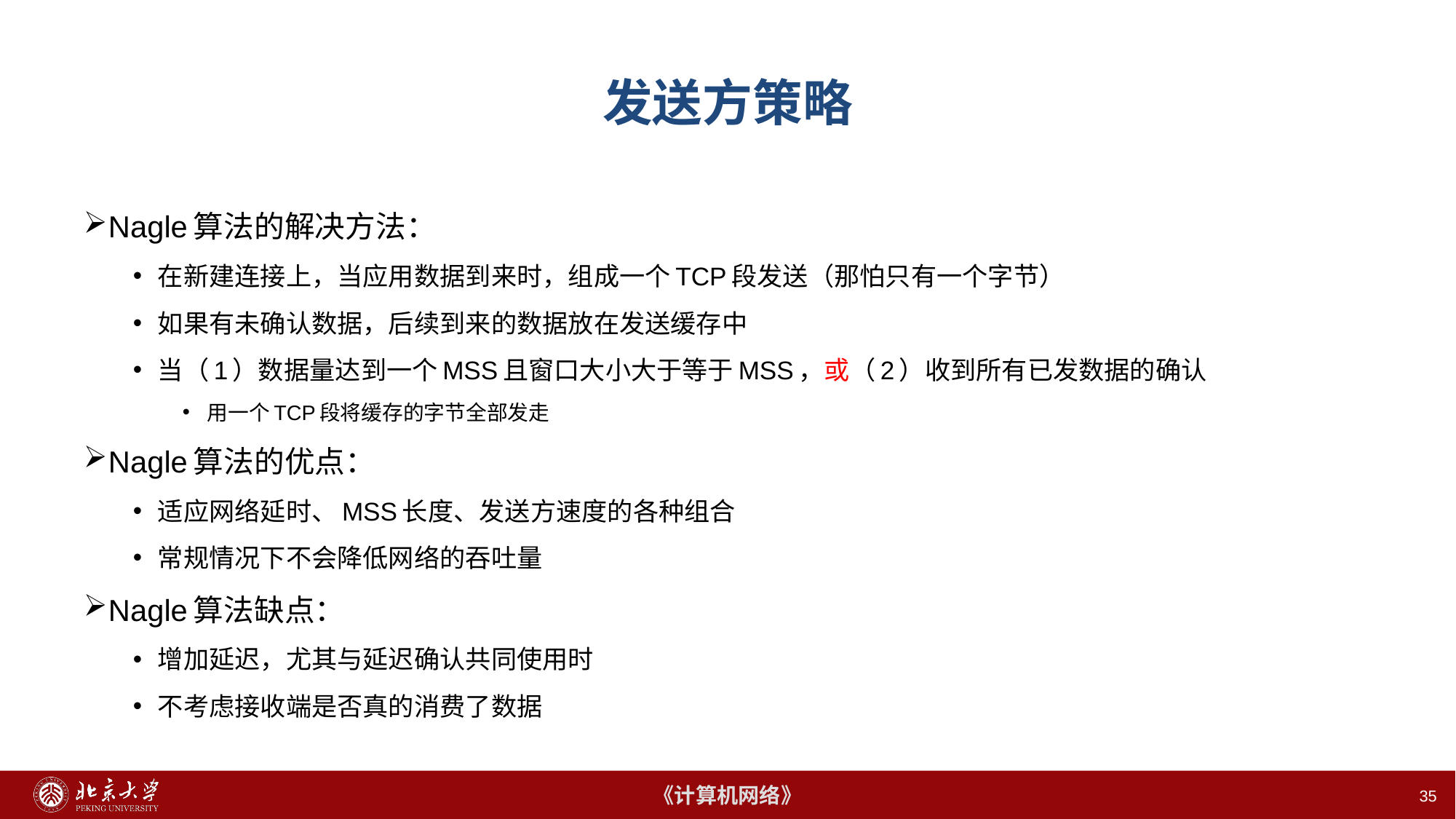

# 发送方策略
Nagle算法的解决方法：
在新建连接上，当应用数据到来时，组成一个TCP段发送（那怕只有一个字节）
如果有未确认数据，后续到来的数据放在发送缓存中
当（1）数据量达到一个MSS且窗口大小大于等于MSS，或（2）收到所有已发数据的确认
用一个TCP段将缓存的字节全部发走
Nagle算法的优点：
适应网络延时、MSS长度、发送方速度的各种组合
常规情况下不会降低网络的吞吐量
Nagle算法缺点：
增加延迟，尤其与延迟确认共同使用时
不考虑接收端是否真的消费了数据

35